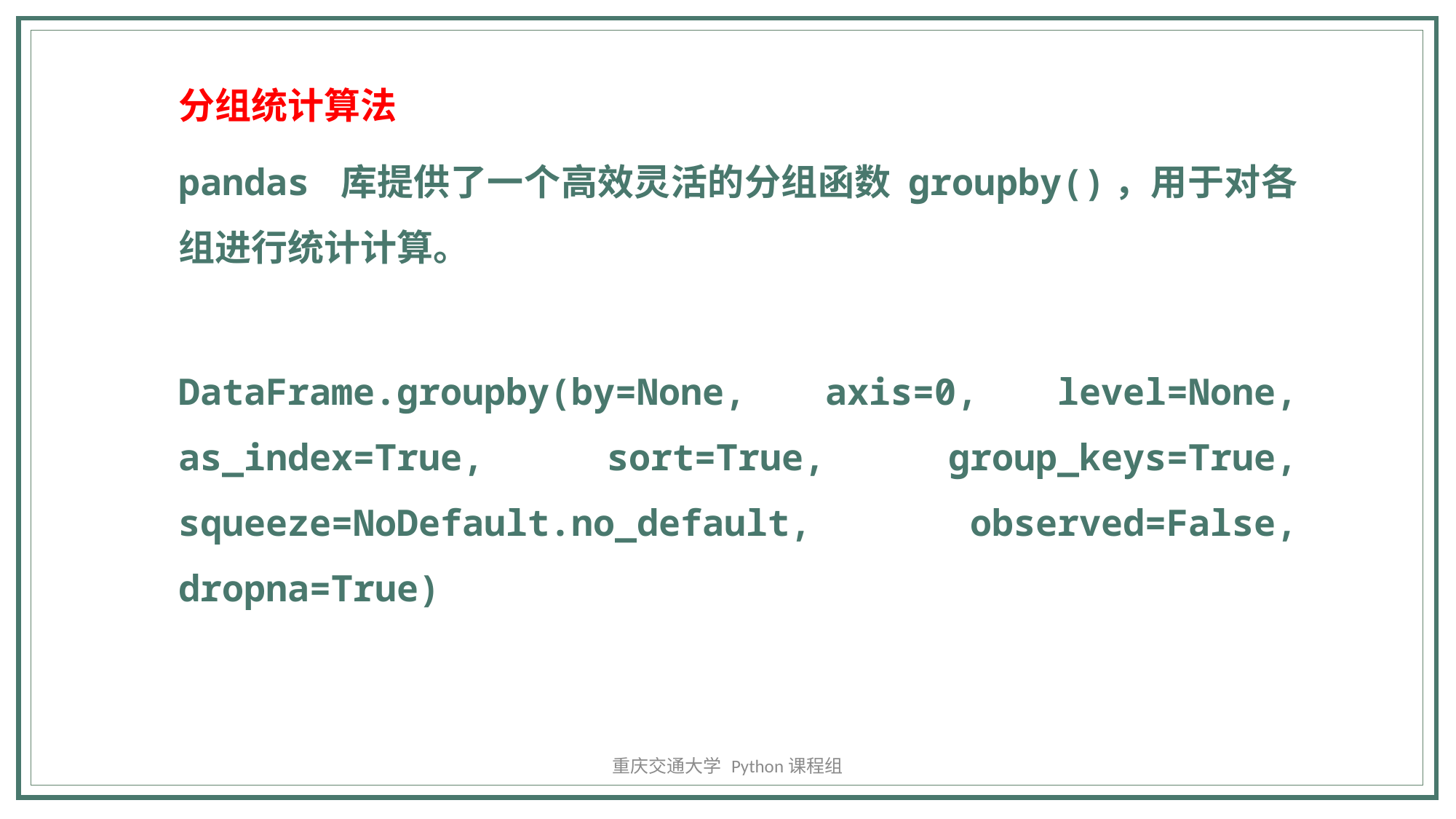

分组统计算法
pandas 库提供了一个高效灵活的分组函数 groupby()，用于对各组进行统计计算。
DataFrame.groupby(by=None, axis=0, level=None, as_index=True, sort=True, group_keys=True, squeeze=NoDefault.no_default, observed=False, dropna=True)
重庆交通大学 Python课程组